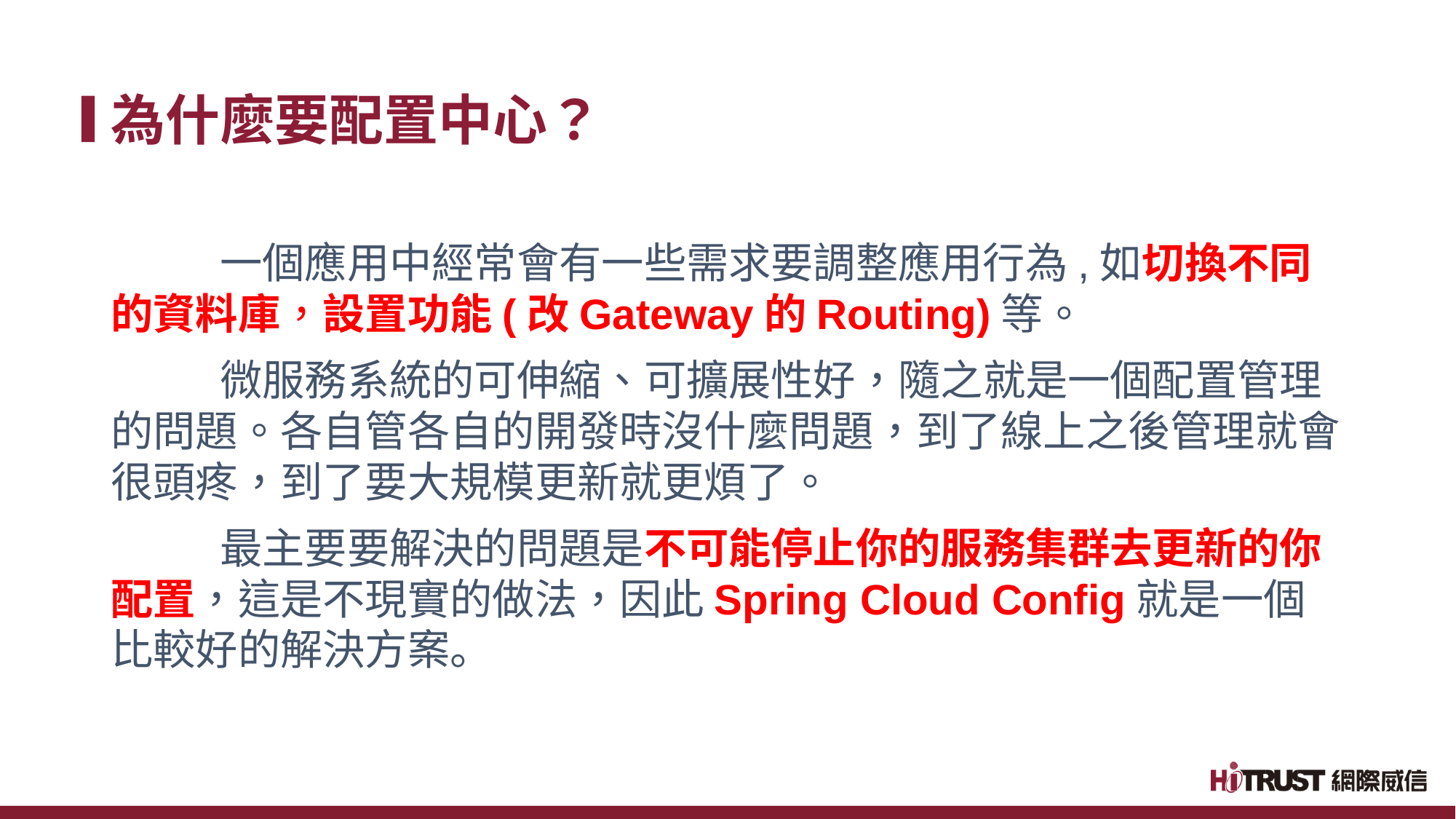

# 為什麼要配置中心？

	一個應用中經常會有一些需求要調整應用行為,如切換不同的資料庫，設置功能(改Gateway的Routing)等。
	微服務系統的可伸縮、可擴展性好，隨之就是一個配置管理的問題。各自管各自的開發時沒什麼問題，到了線上之後管理就會很頭疼，到了要大規模更新就更煩了。
	最主要要解決的問題是不可能停止你的服務集群去更新的你配置，這是不現實的做法，因此Spring Cloud Config就是一個比較好的解決方案。